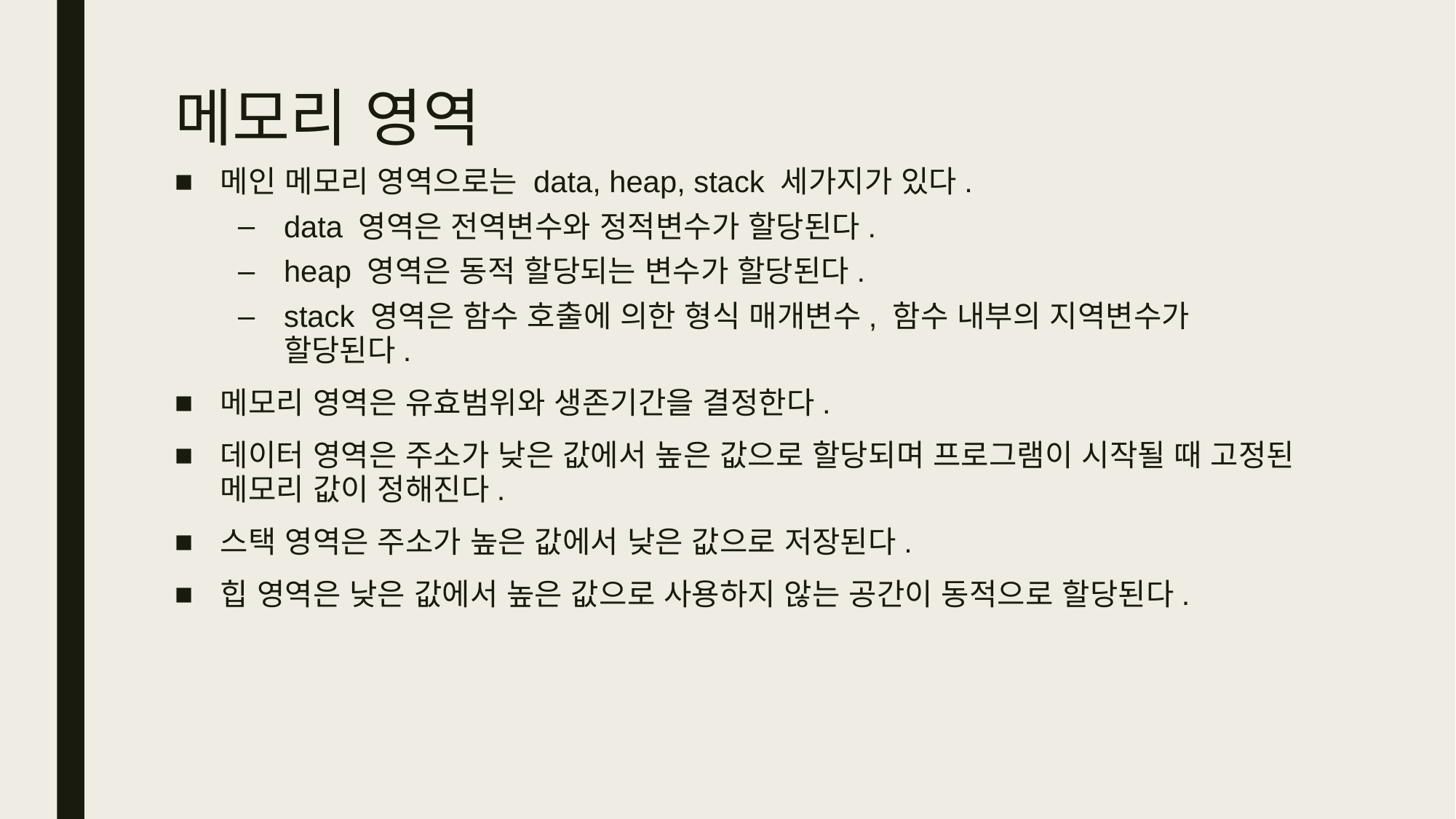

# 메모리 영역
메인 메모리 영역으로는 data, heap, stack 세가지가 있다.
data 영역은 전역변수와 정적변수가 할당된다.
heap 영역은 동적 할당되는 변수가 할당된다.
stack 영역은 함수 호출에 의한 형식 매개변수, 함수 내부의 지역변수가 할당된다.
메모리 영역은 유효범위와 생존기간을 결정한다.
데이터 영역은 주소가 낮은 값에서 높은 값으로 할당되며 프로그램이 시작될 때 고정된 메모리 값이 정해진다.
스택 영역은 주소가 높은 값에서 낮은 값으로 저장된다.
힙 영역은 낮은 값에서 높은 값으로 사용하지 않는 공간이 동적으로 할당된다.